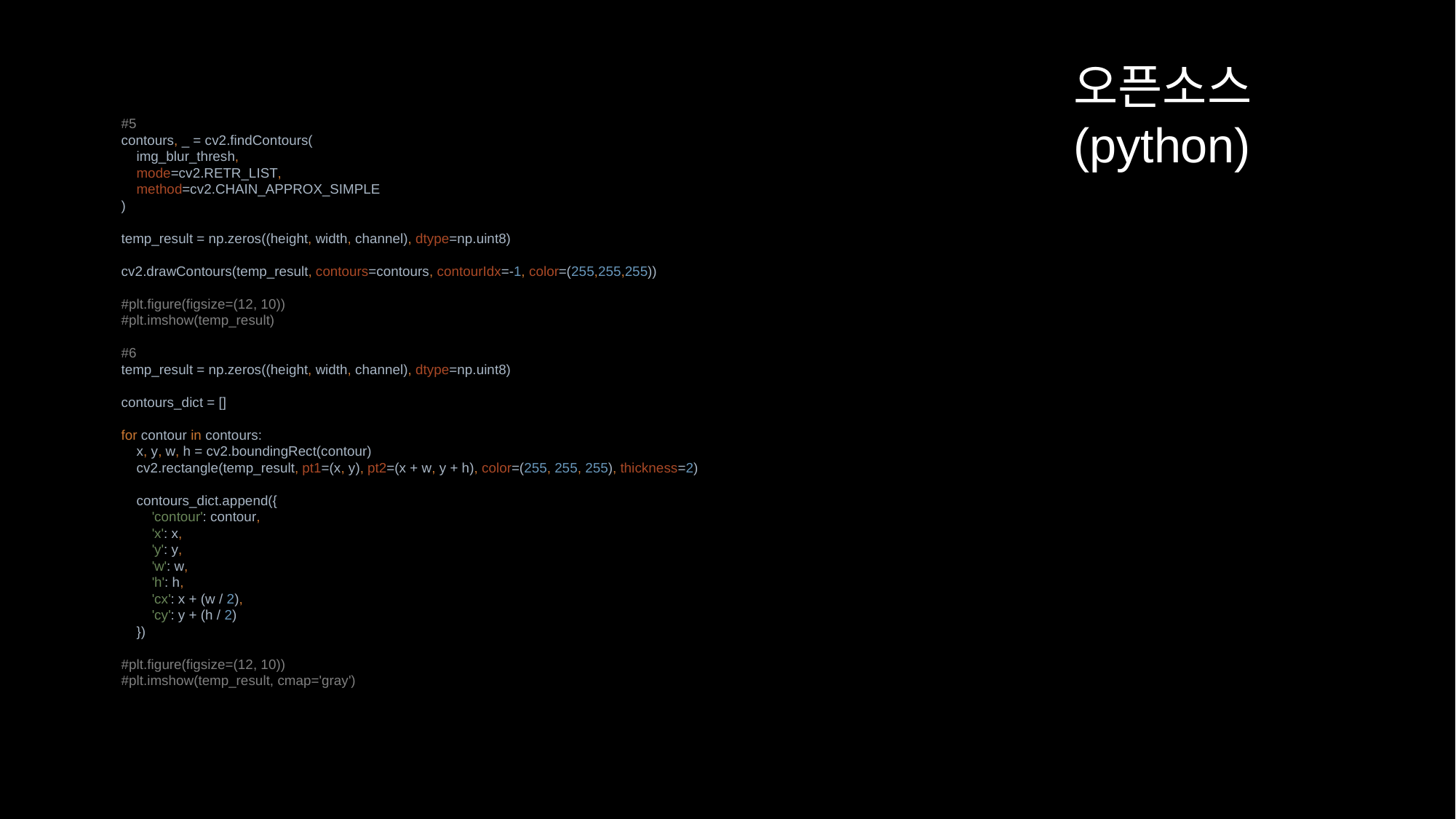

오픈소스
(python)
#5
contours, _ = cv2.findContours(
    img_blur_thresh,
    mode=cv2.RETR_LIST,
    method=cv2.CHAIN_APPROX_SIMPLE
)
temp_result = np.zeros((height, width, channel), dtype=np.uint8)
cv2.drawContours(temp_result, contours=contours, contourIdx=-1, color=(255,255,255))
#plt.figure(figsize=(12, 10))
#plt.imshow(temp_result)
#6
temp_result = np.zeros((height, width, channel), dtype=np.uint8)
contours_dict = []
for contour in contours:
    x, y, w, h = cv2.boundingRect(contour)
    cv2.rectangle(temp_result, pt1=(x, y), pt2=(x + w, y + h), color=(255, 255, 255), thickness=2)
    contours_dict.append({
        'contour': contour,
        'x': x,
        'y': y,
        'w': w,
        'h': h,
        'cx': x + (w / 2),
        'cy': y + (h / 2)
    })
#plt.figure(figsize=(12, 10))
#plt.imshow(temp_result, cmap='gray')